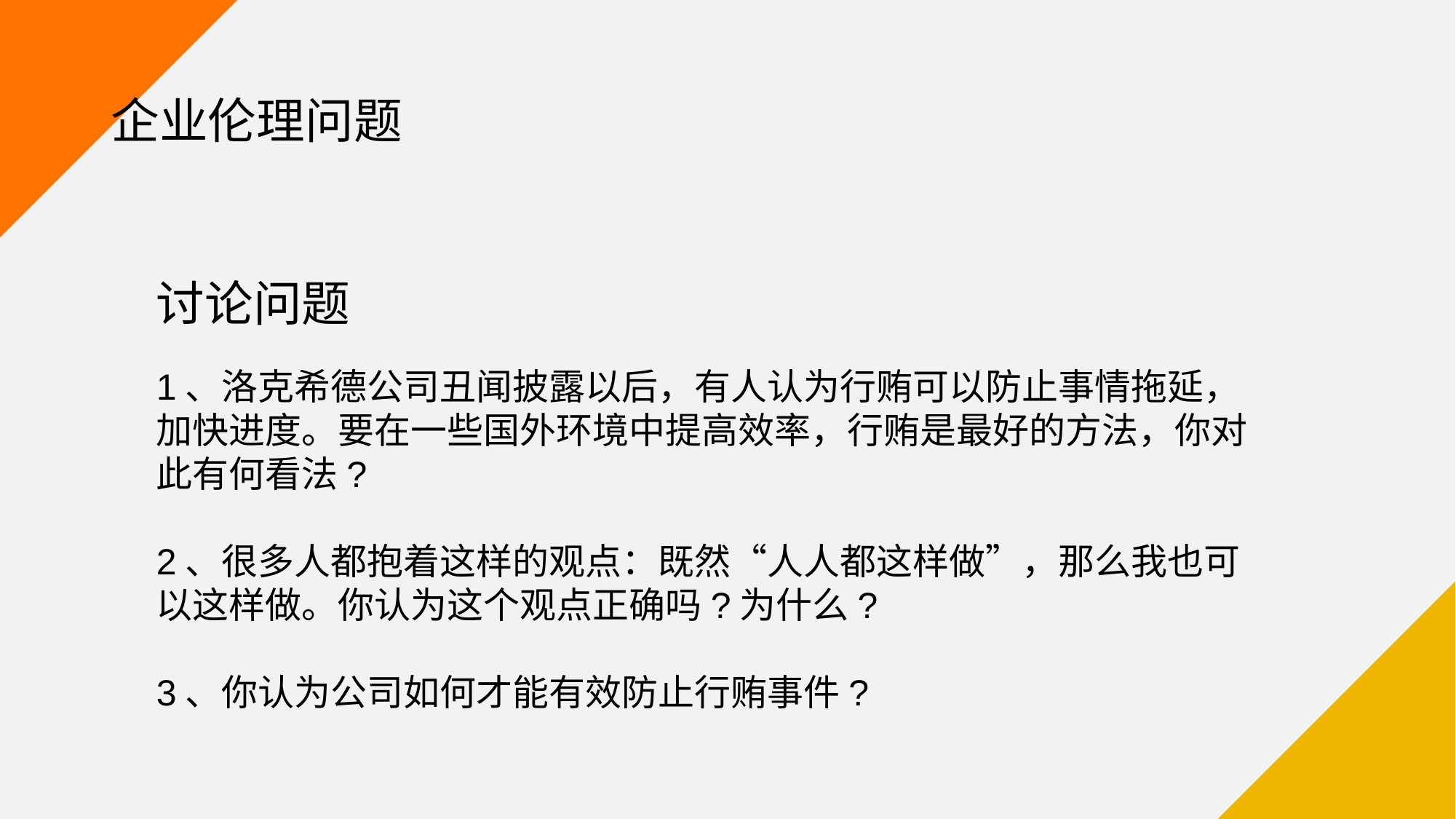

# 企业伦理问题
讨论问题

1、洛克希德公司丑闻披露以后，有人认为行贿可以防止事情拖延，加快进度。要在一些国外环境中提高效率，行贿是最好的方法，你对此有何看法?

2、很多人都抱着这样的观点：既然“人人都这样做”，那么我也可以这样做。你认为这个观点正确吗?为什么?

3、你认为公司如何才能有效防止行贿事件?